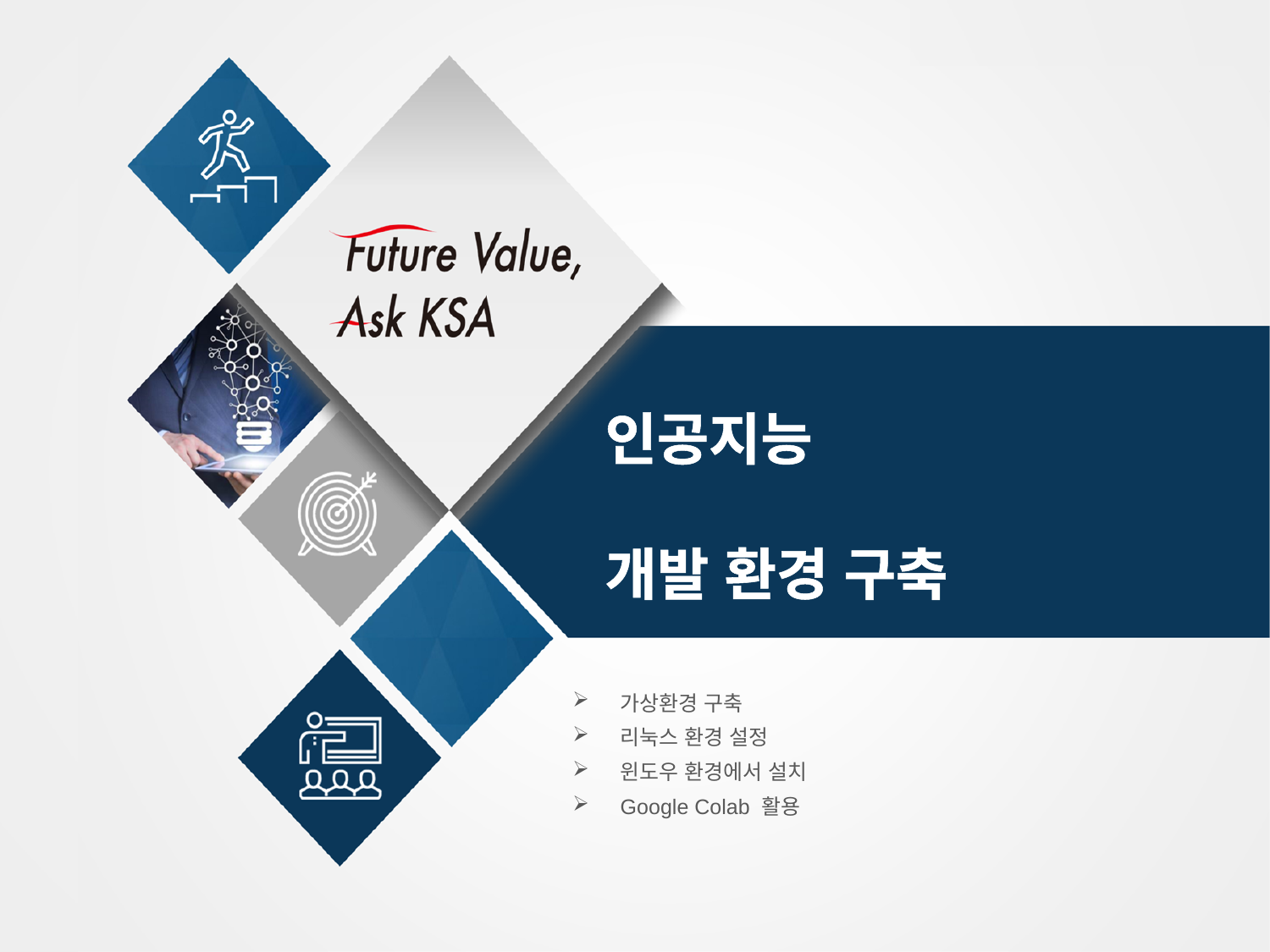

인공지능
개발 환경 구축
가상환경 구축
리눅스 환경 설정
윈도우 환경에서 설치
Google Colab 활용